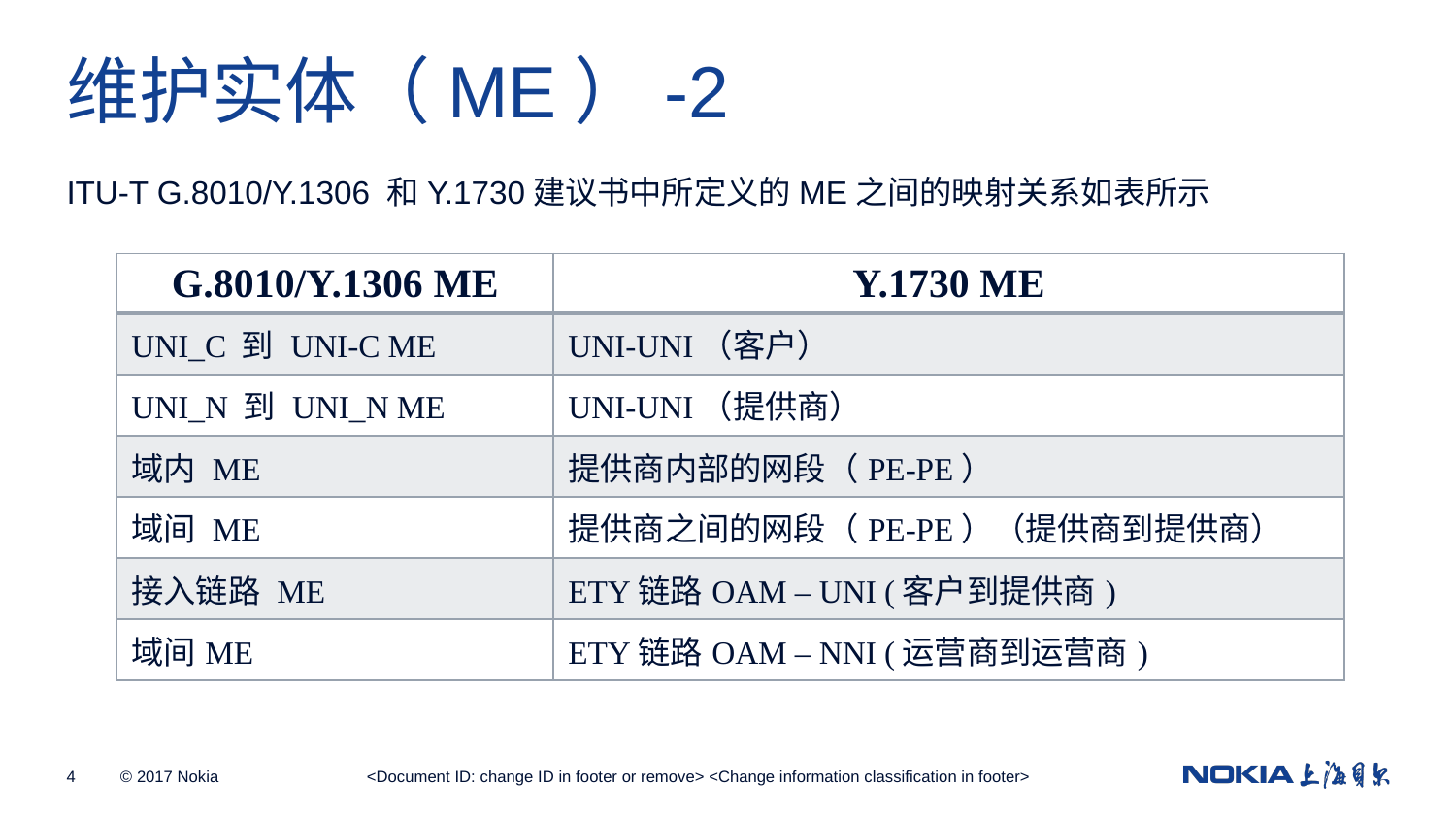

维护实体（ME）-2

ITU-T G.8010/Y.1306 和Y.1730建议书中所定义的ME之间的映射关系如表所示
| G.8010/Y.1306 ME | Y.1730 ME |
| --- | --- |
| UNI\_C 到 UNI-C ME | UNI-UNI（客户） |
| UNI\_N 到 UNI\_N ME | UNI-UNI（提供商） |
| 域内 ME | 提供商内部的网段（PE-PE） |
| 域间 ME | 提供商之间的网段（PE-PE）（提供商到提供商） |
| 接入链路 ME | ETY链路OAM – UNI (客户到提供商) |
| 域间ME | ETY链路OAM – NNI (运营商到运营商) |
<Document ID: change ID in footer or remove> <Change information classification in footer>